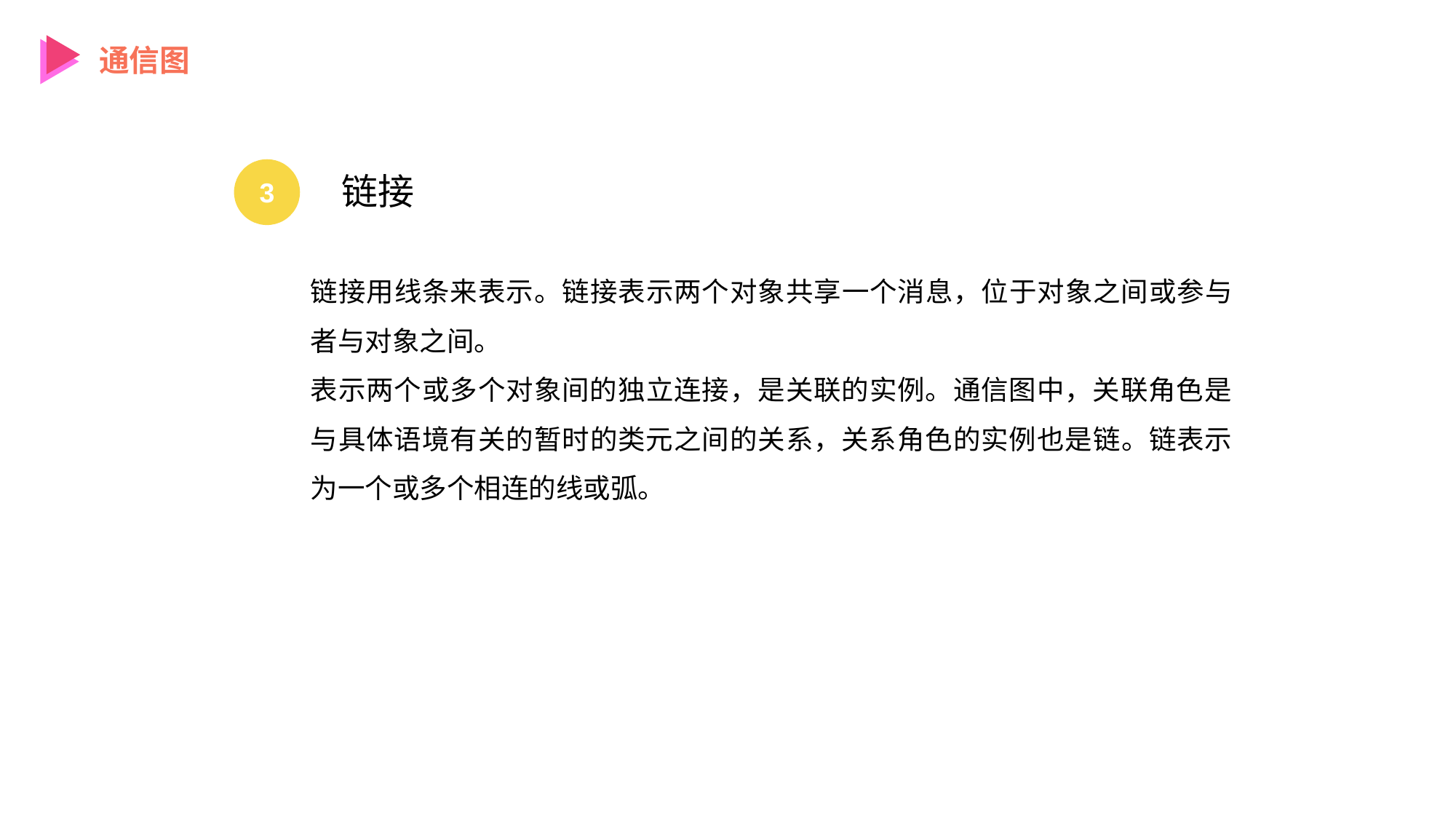

通信图
3
链接
链接用线条来表示。链接表示两个对象共享一个消息，位于对象之间或参与者与对象之间。
表示两个或多个对象间的独立连接，是关联的实例。通信图中，关联角色是与具体语境有关的暂时的类元之间的关系，关系角色的实例也是链。链表示为一个或多个相连的线或弧。